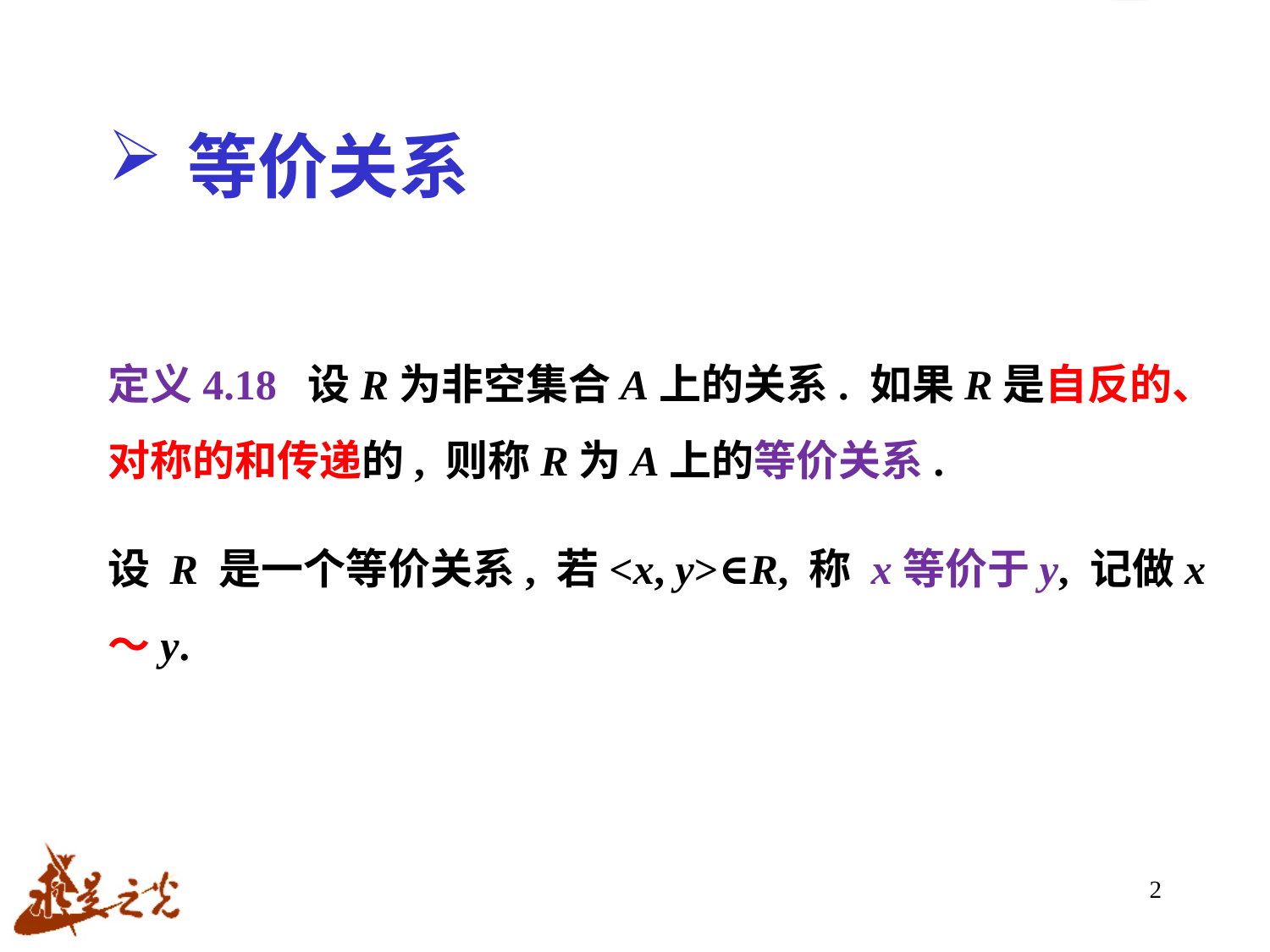

# 等价关系
定义4.18  设R为非空集合A上的关系. 如果R是自反的、对称的和传递的, 则称R为A上的等价关系.
设 R 是一个等价关系, 若<x, y>∈R, 称 x等价于y, 记做x～y.
2